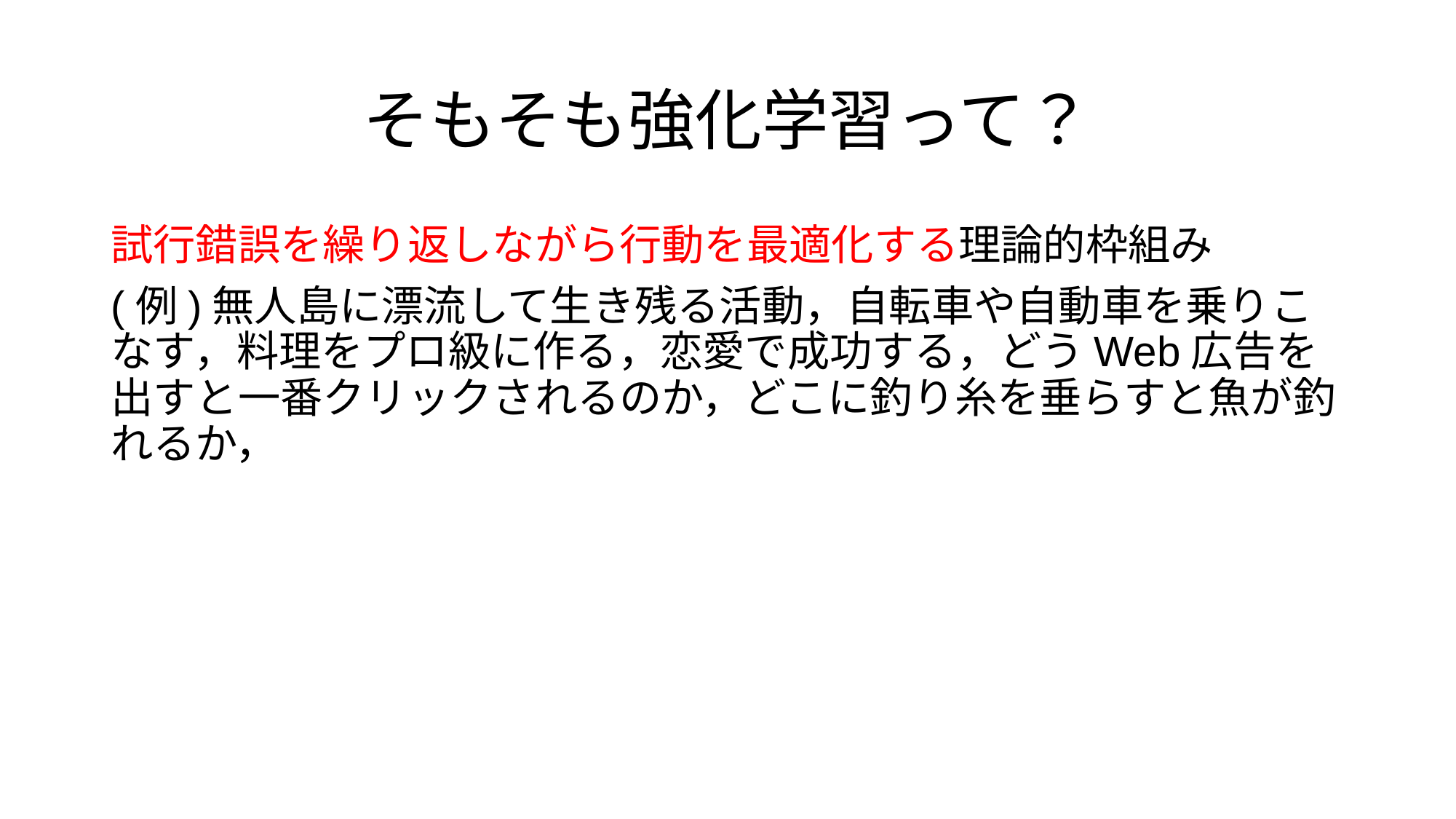

# そもそも強化学習って？
試行錯誤を繰り返しながら行動を最適化する理論的枠組み
(例)無人島に漂流して生き残る活動，自転車や自動車を乗りこなす，料理をプロ級に作る，恋愛で成功する，どうWeb広告を出すと一番クリックされるのか，どこに釣り糸を垂らすと魚が釣れるか，